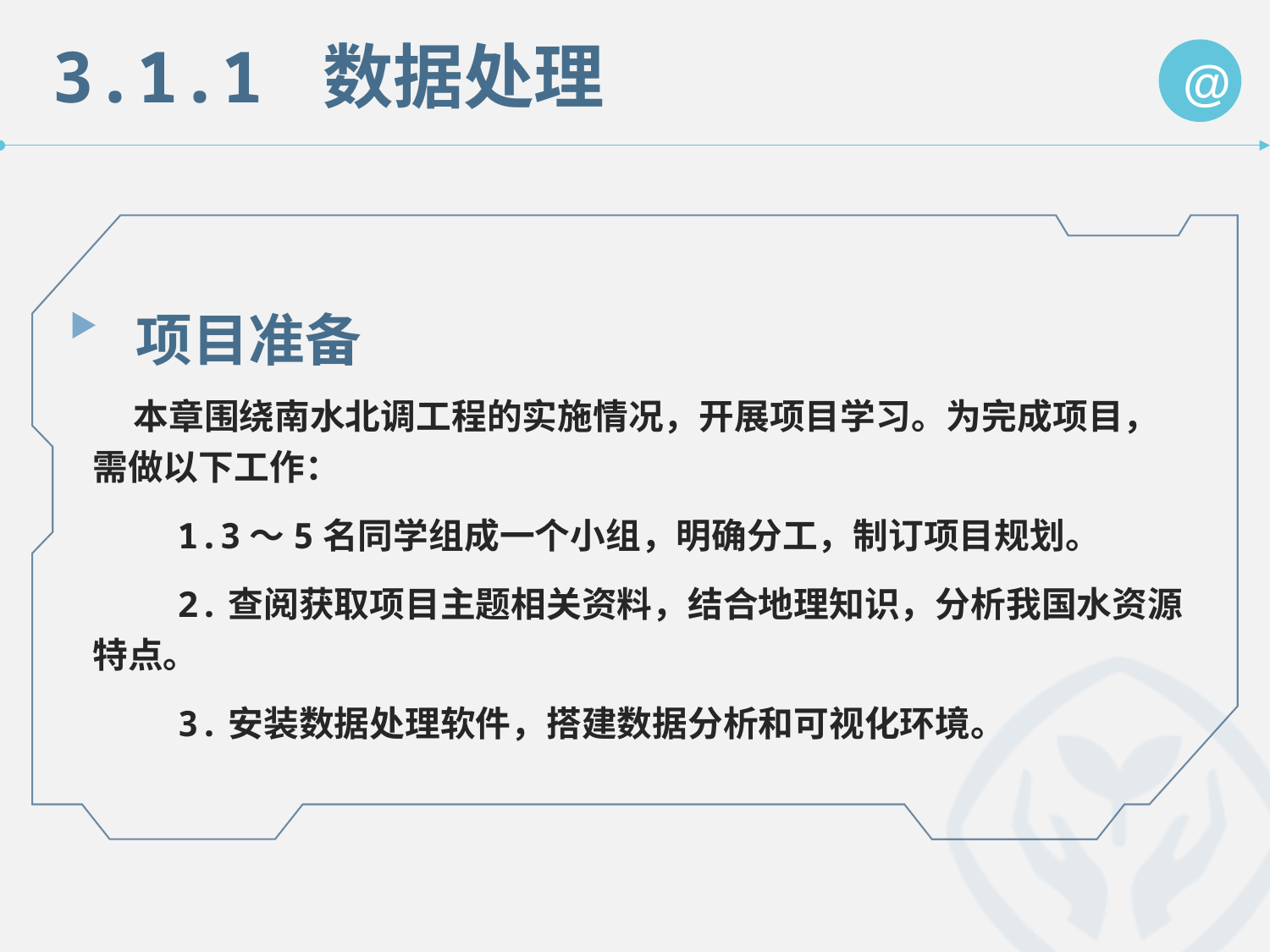

3.1.1 数据处理
@

项目准备

    本章围绕南水北调工程的实施情况，开展项目学习。为完成项目，需做以下工作：
    1.3～5名同学组成一个小组，明确分工，制订项目规划。
    2.查阅获取项目主题相关资料，结合地理知识，分析我国水资源特点。
    3.安装数据处理软件，搭建数据分析和可视化环境。